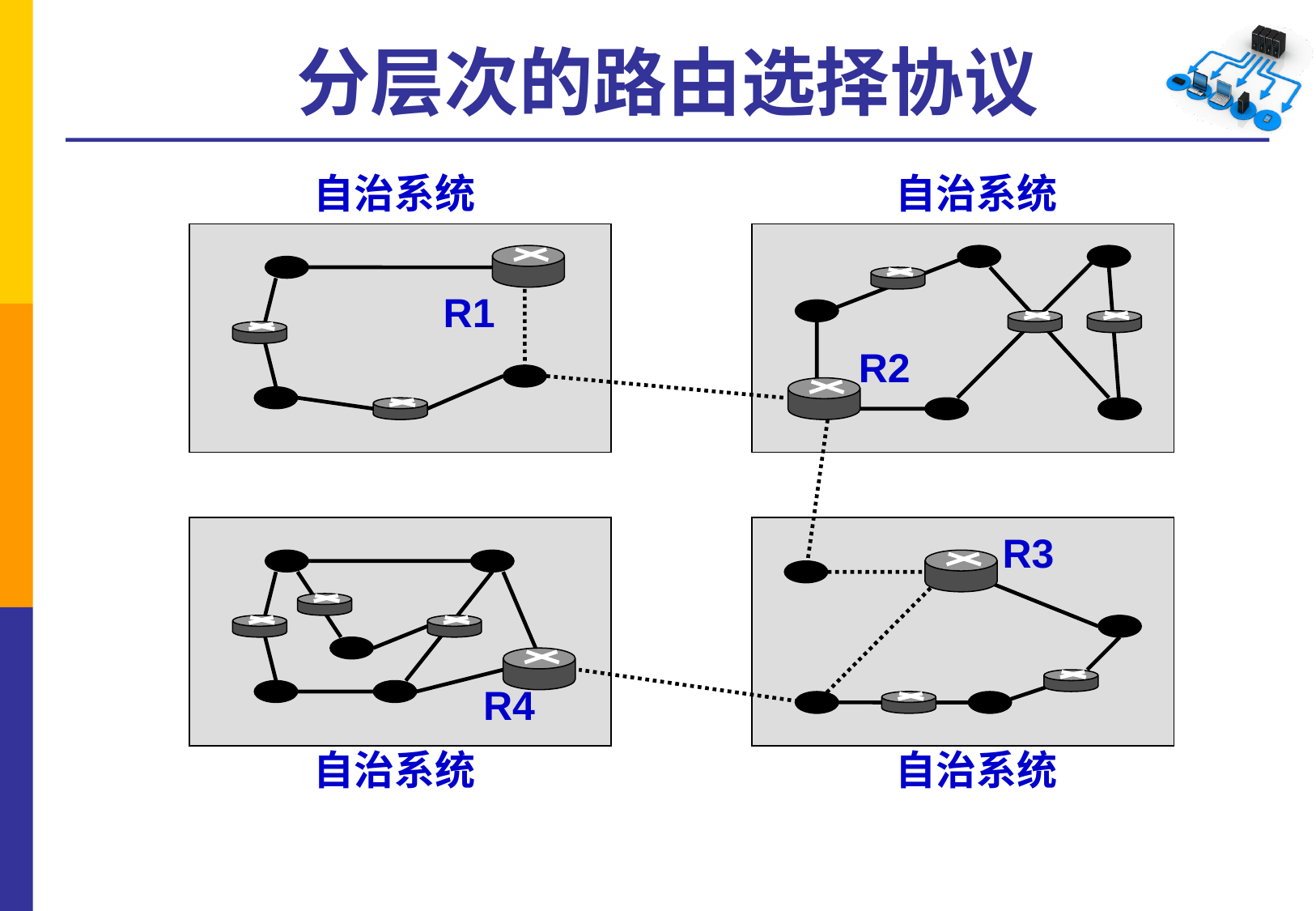

# 分层次的路由选择协议
自治系统

自治系统

R2

R1

R4

自治系统

R3

自治系统

R1